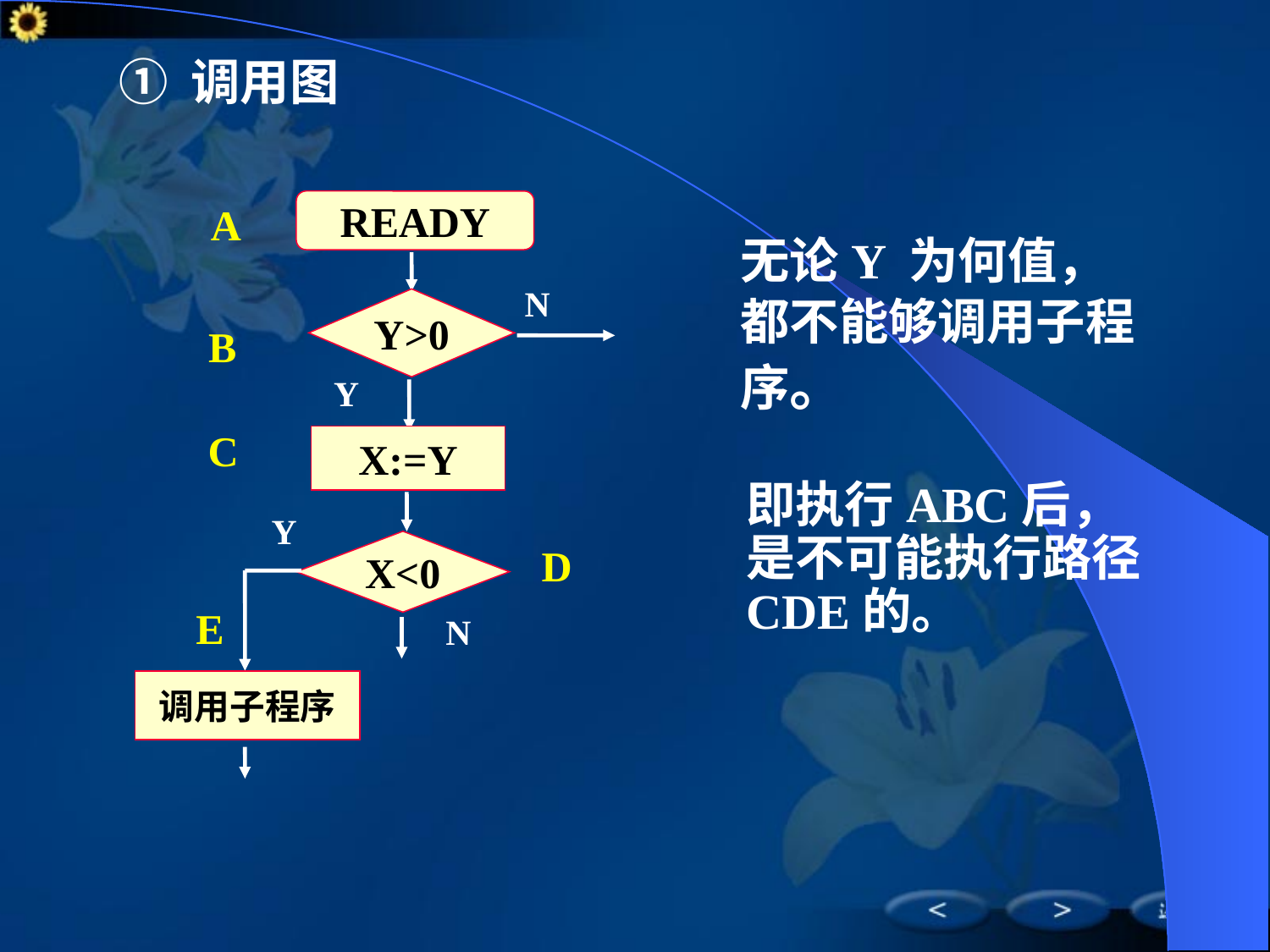

# ① 调用图
READY
A
	无论Y 为何值，都不能够调用子程序。

N
Y>0
B

Y

C
X:=Y
即执行ABC后，是不可能执行路径CDE的。

Y
X<0
D

E
N

调用子程序